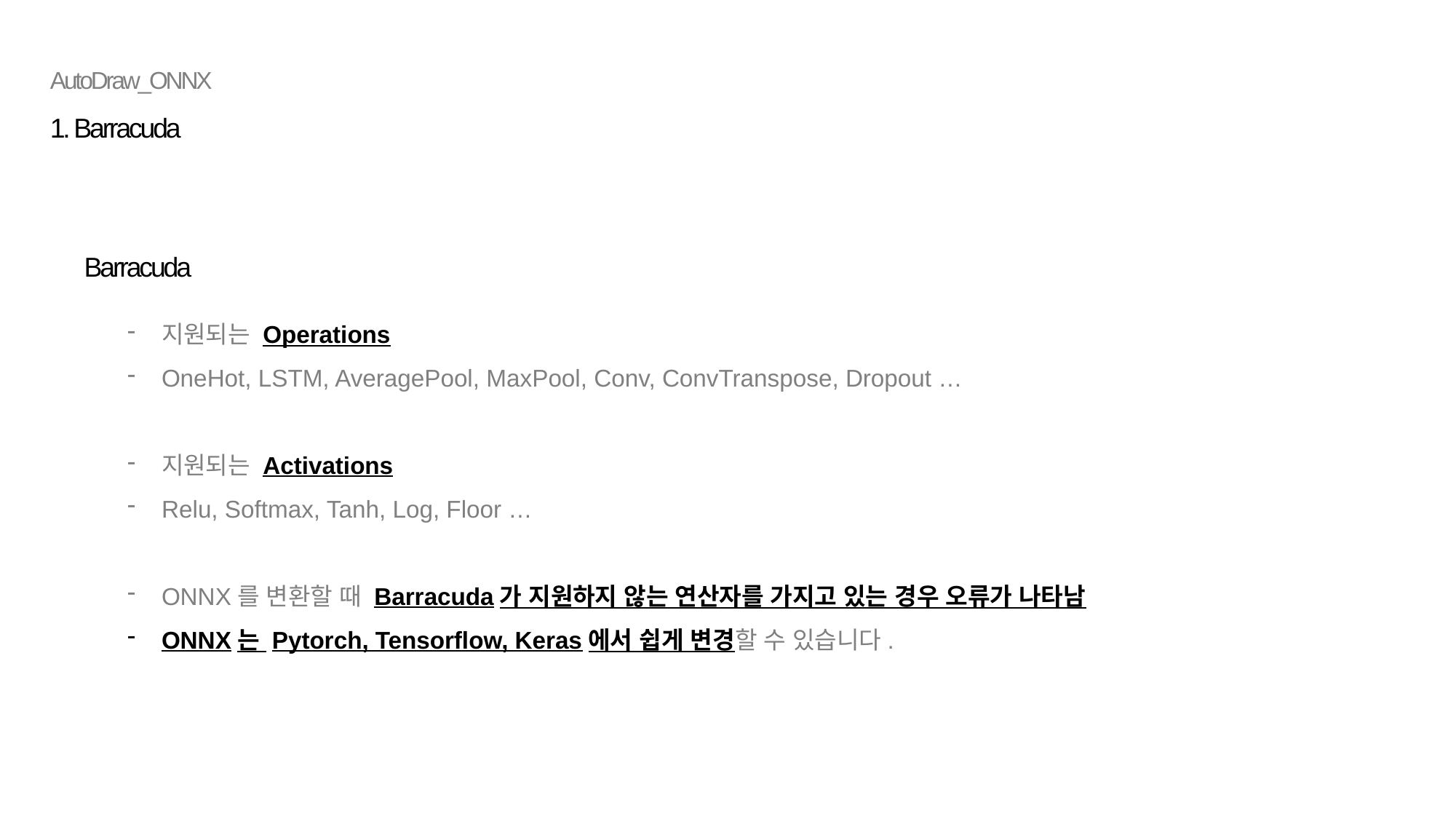

AutoDraw_ONNX
1. Barracuda
Barracuda
지원되는 Operations
OneHot, LSTM, AveragePool, MaxPool, Conv, ConvTranspose, Dropout …

지원되는 Activations
Relu, Softmax, Tanh, Log, Floor …

ONNX를 변환할 때 Barracuda가 지원하지 않는 연산자를 가지고 있는 경우 오류가 나타남
ONNX는 Pytorch, Tensorflow, Keras에서 쉽게 변경할 수 있습니다.